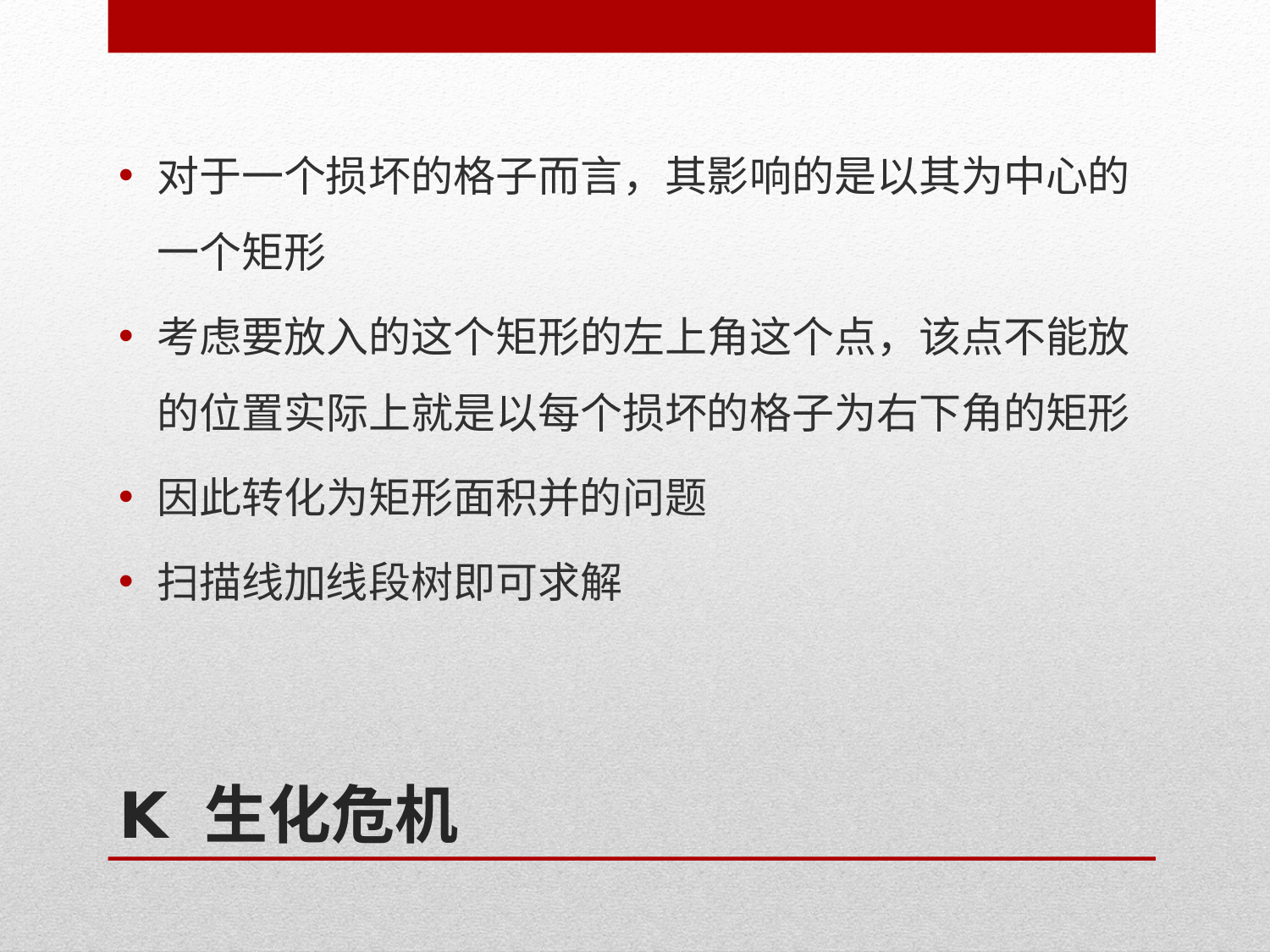

对于一个损坏的格子而言，其影响的是以其为中心的一个矩形
考虑要放入的这个矩形的左上角这个点，该点不能放的位置实际上就是以每个损坏的格子为右下角的矩形
因此转化为矩形面积并的问题
扫描线加线段树即可求解
# K 生化危机